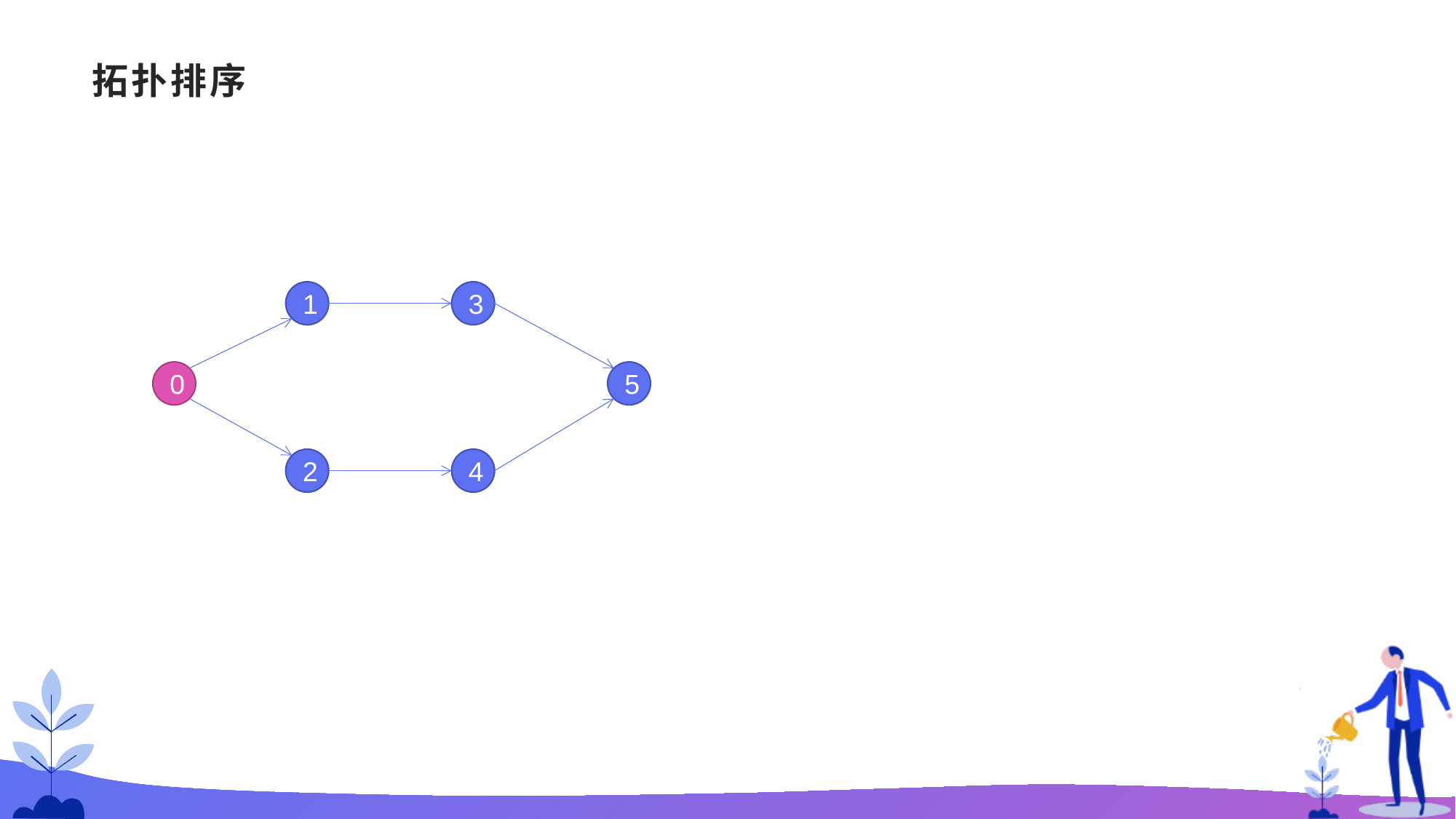

# 拓扑排序
1
3
0
5
2
4